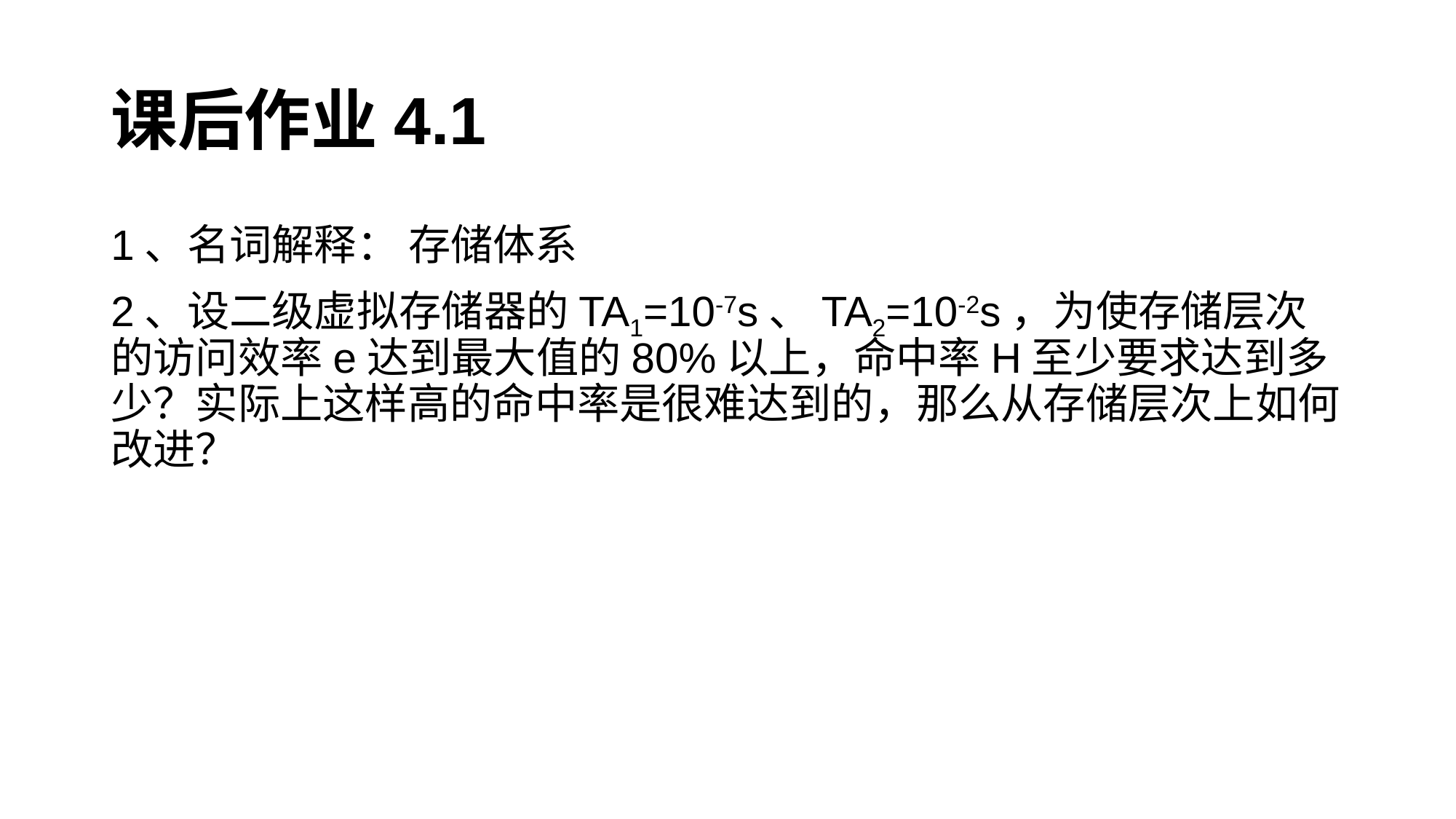

# 课后作业4.1
1、名词解释： 存储体系
2、设二级虚拟存储器的TA1=10-7s、TA2=10-2s，为使存储层次的访问效率e达到最大值的80%以上，命中率H至少要求达到多少？实际上这样高的命中率是很难达到的，那么从存储层次上如何改进？